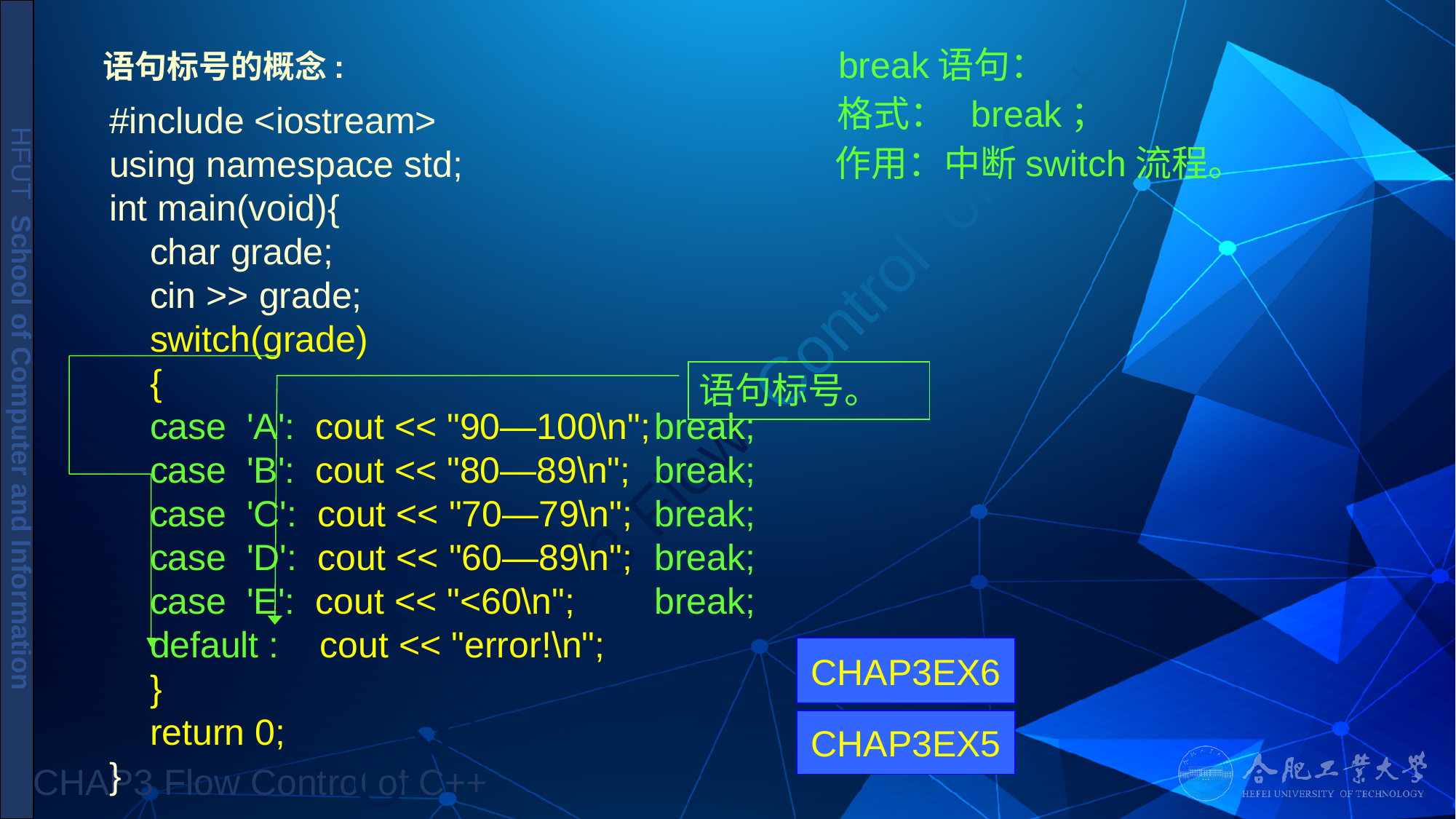

break语句：
# 语句标号的概念:
格式：  break；
#include <iostream>
using namespace std;
int main(void){
    char grade;
    cin >> grade;
    switch(grade)
    {
    case  'A':  cout << "90—100\n";
    case  'B':  cout << "80—89\n";
    case  'C':  cout << "70—79\n";
    case  'D':  cout << "60—89\n";
    case  'E':  cout << "<60\n";
    default :    cout << "error!\n";
    }
    return 0;
}
作用：中断switch流程。

语句标号。
 break;
 break;
 break;
 break;
 break;

CHAP3EX6
CHAP3EX5